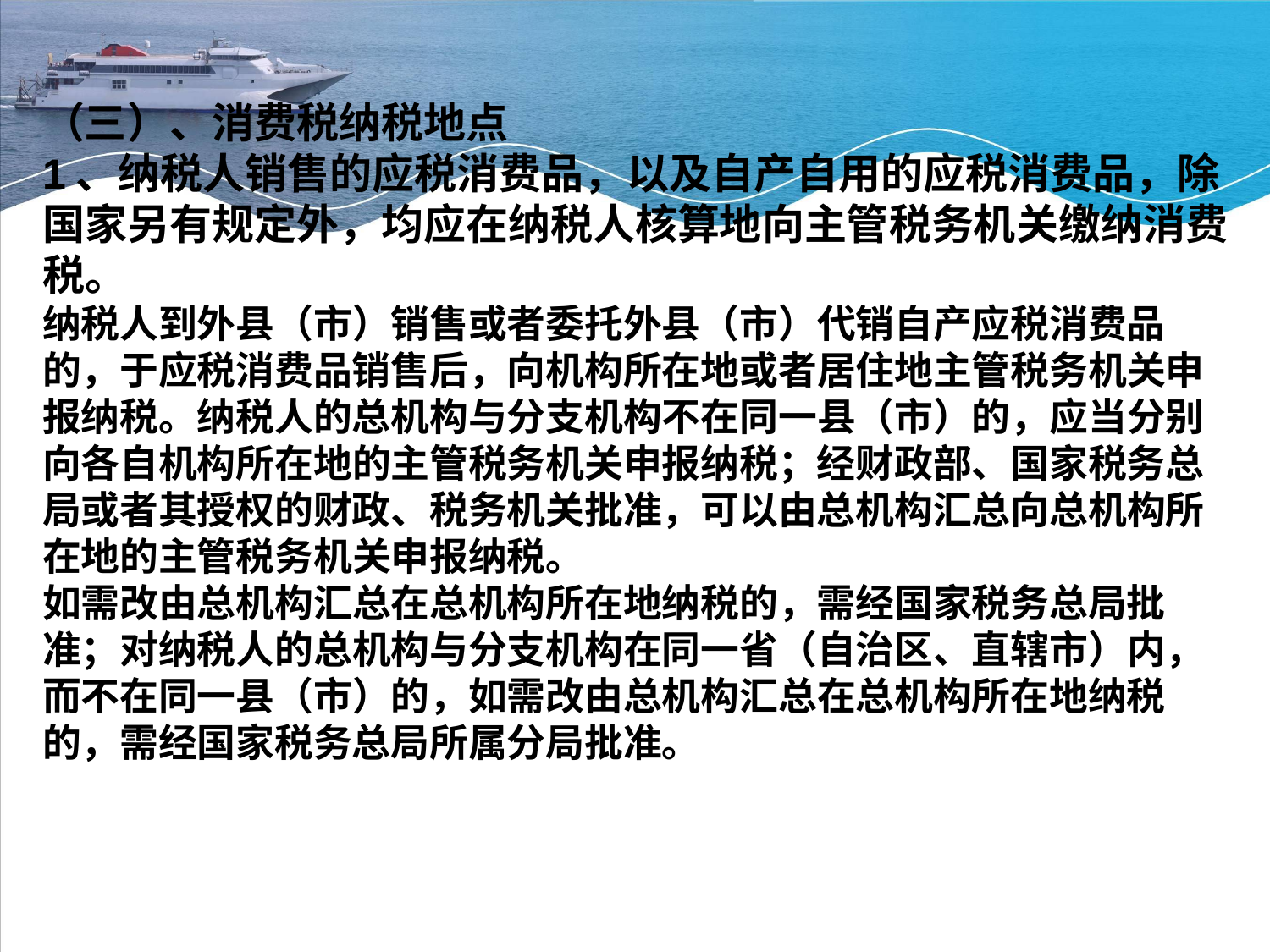

（三）、消费税纳税地点
1、纳税人销售的应税消费品，以及自产自用的应税消费品，除国家另有规定外，均应在纳税人核算地向主管税务机关缴纳消费税。
纳税人到外县（市）销售或者委托外县（市）代销自产应税消费品的，于应税消费品销售后，向机构所在地或者居住地主管税务机关申报纳税。纳税人的总机构与分支机构不在同一县（市）的，应当分别向各自机构所在地的主管税务机关申报纳税；经财政部、国家税务总局或者其授权的财政、税务机关批准，可以由总机构汇总向总机构所在地的主管税务机关申报纳税。
如需改由总机构汇总在总机构所在地纳税的，需经国家税务总局批准；对纳税人的总机构与分支机构在同一省（自治区、直辖市）内，而不在同一县（市）的，如需改由总机构汇总在总机构所在地纳税的，需经国家税务总局所属分局批准。